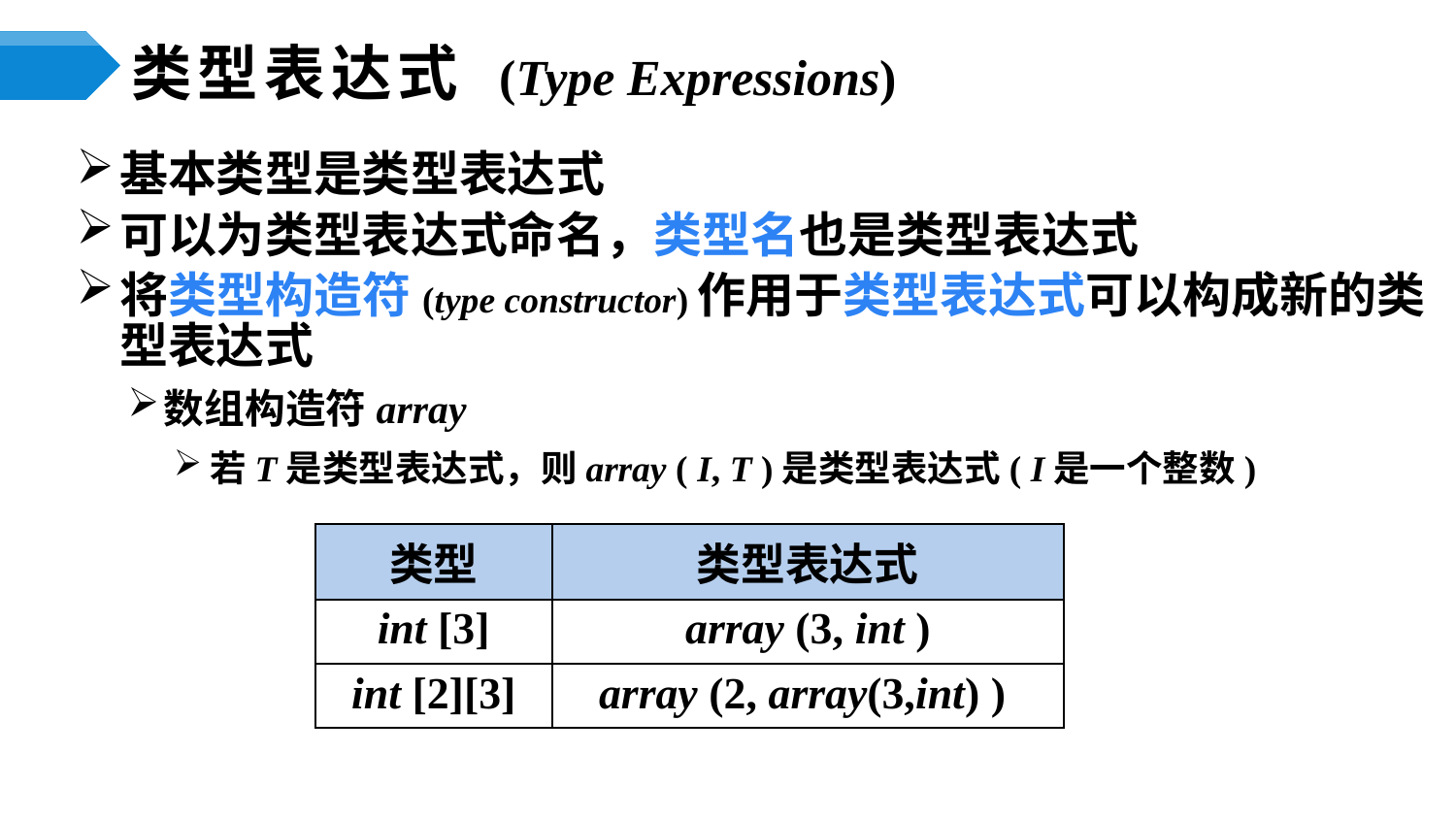

# 类型表达式 (Type Expressions)
基本类型是类型表达式
可以为类型表达式命名，类型名也是类型表达式
将类型构造符(type constructor)作用于类型表达式可以构成新的类型表达式
数组构造符array
若T是类型表达式，则array ( I, T )是类型表达式( I是一个整数)

| 类型 | 类型表达式 |
| --- | --- |
| int [3] | array (3, int ) |
| int [2][3] | array (2, array(3,int) ) |